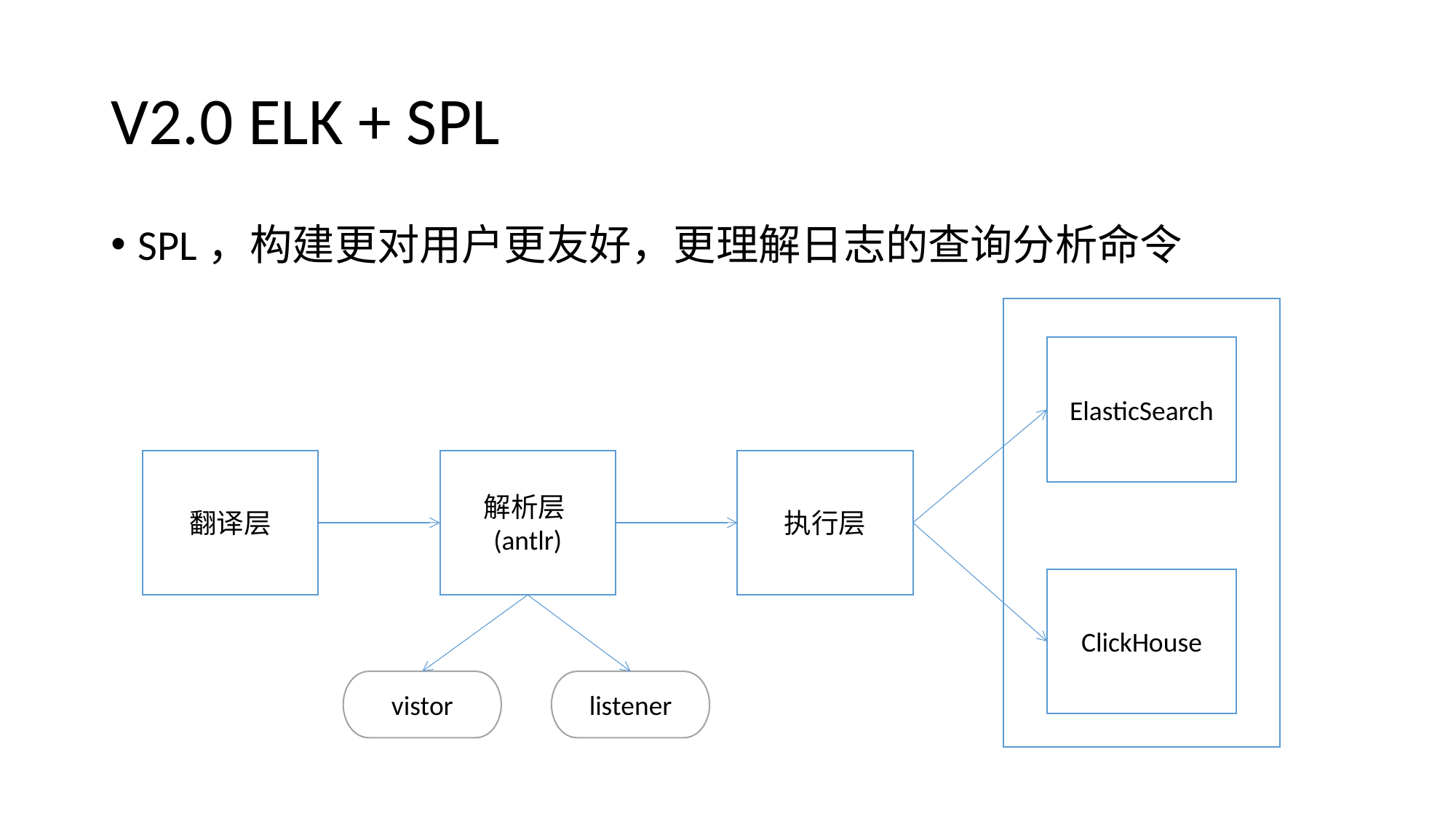

# V2.0 ELK + SPL
SPL，构建更对用户更友好，更理解日志的查询分析命令

ElasticSearch
翻译层
解析层(antlr)
执行层
ClickHouse
vistor
listener